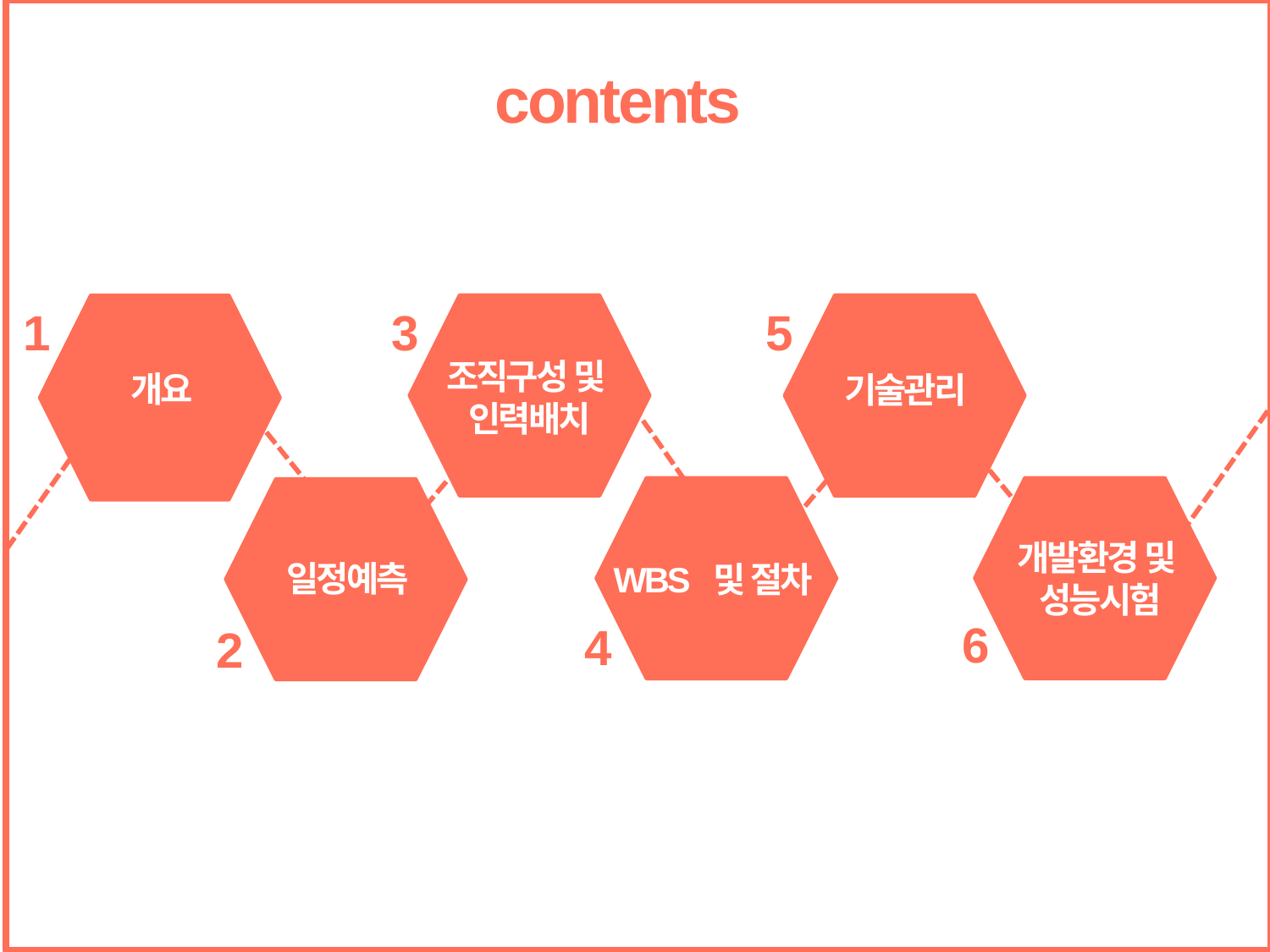

contents
1

5

3

조직구성 및
인력배치
개요
기술관리

개발환경 및
성능시험
일정예측
WBS  및 절차
6
4
2